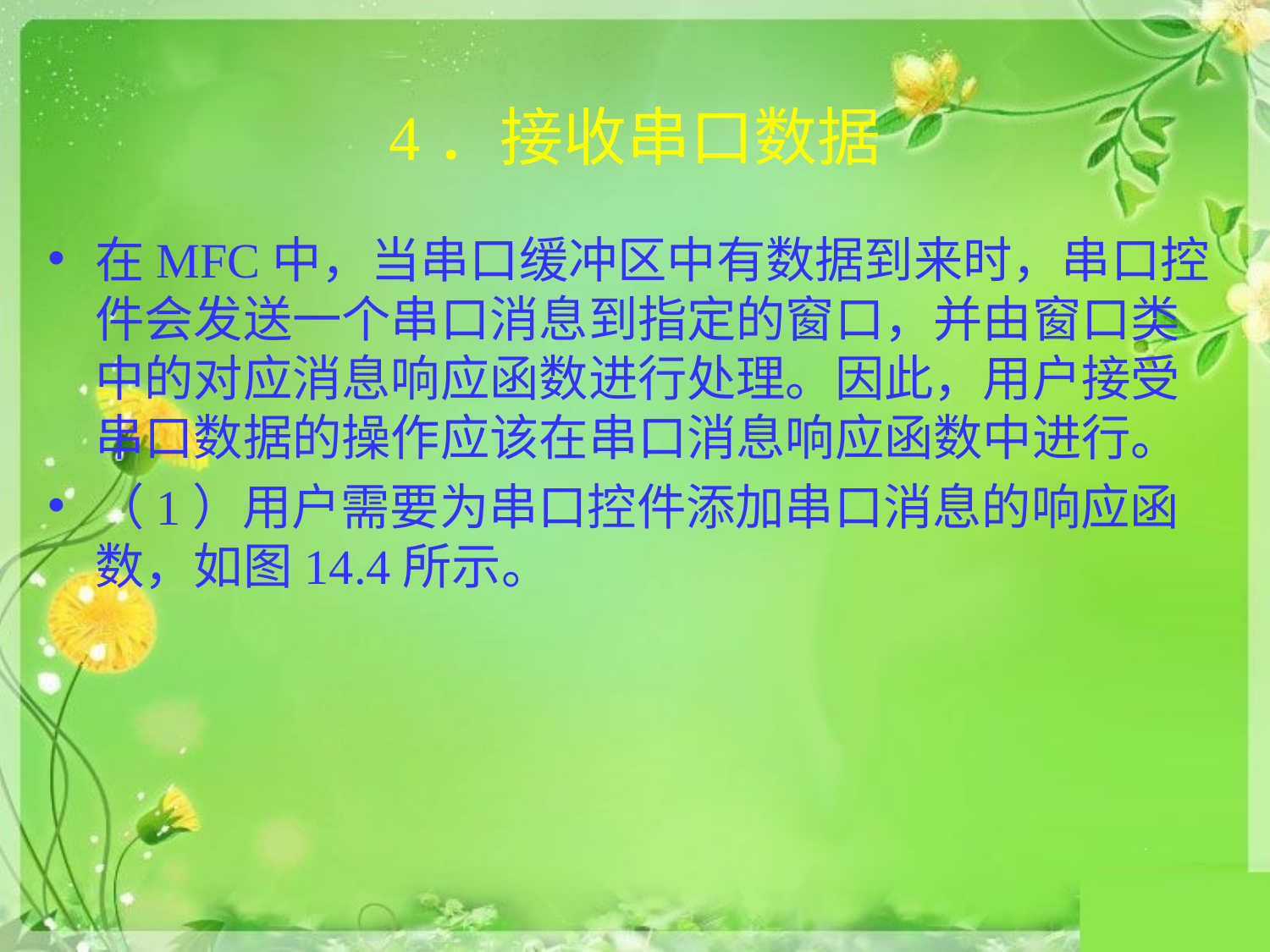

# 4．接收串口数据
在MFC中，当串口缓冲区中有数据到来时，串口控件会发送一个串口消息到指定的窗口，并由窗口类中的对应消息响应函数进行处理。因此，用户接受串口数据的操作应该在串口消息响应函数中进行。
（1）用户需要为串口控件添加串口消息的响应函数，如图14.4所示。